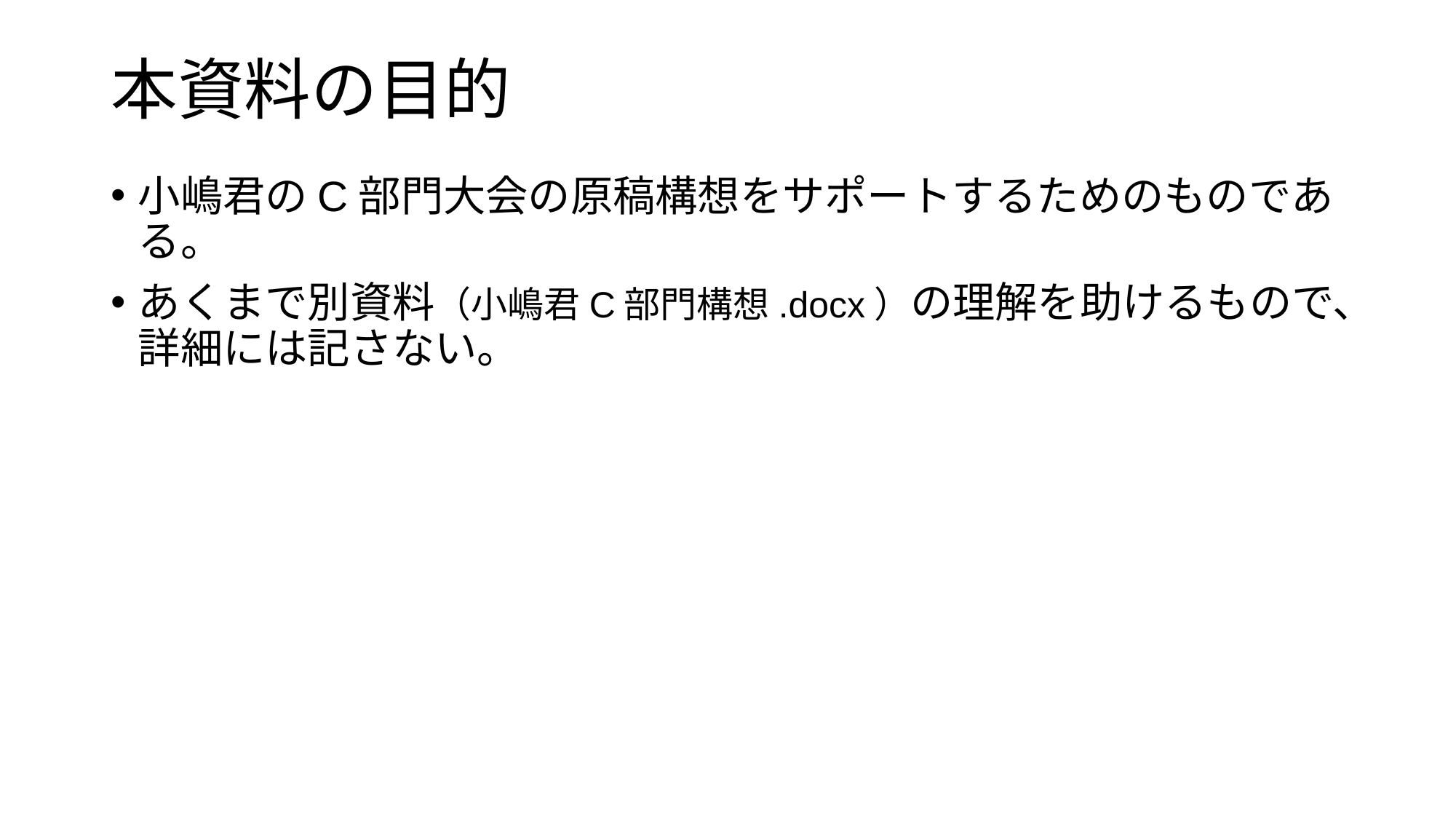

# 本資料の目的
小嶋君のC部門大会の原稿構想をサポートするためのものである。
あくまで別資料（小嶋君C部門構想.docx）の理解を助けるもので、詳細には記さない。